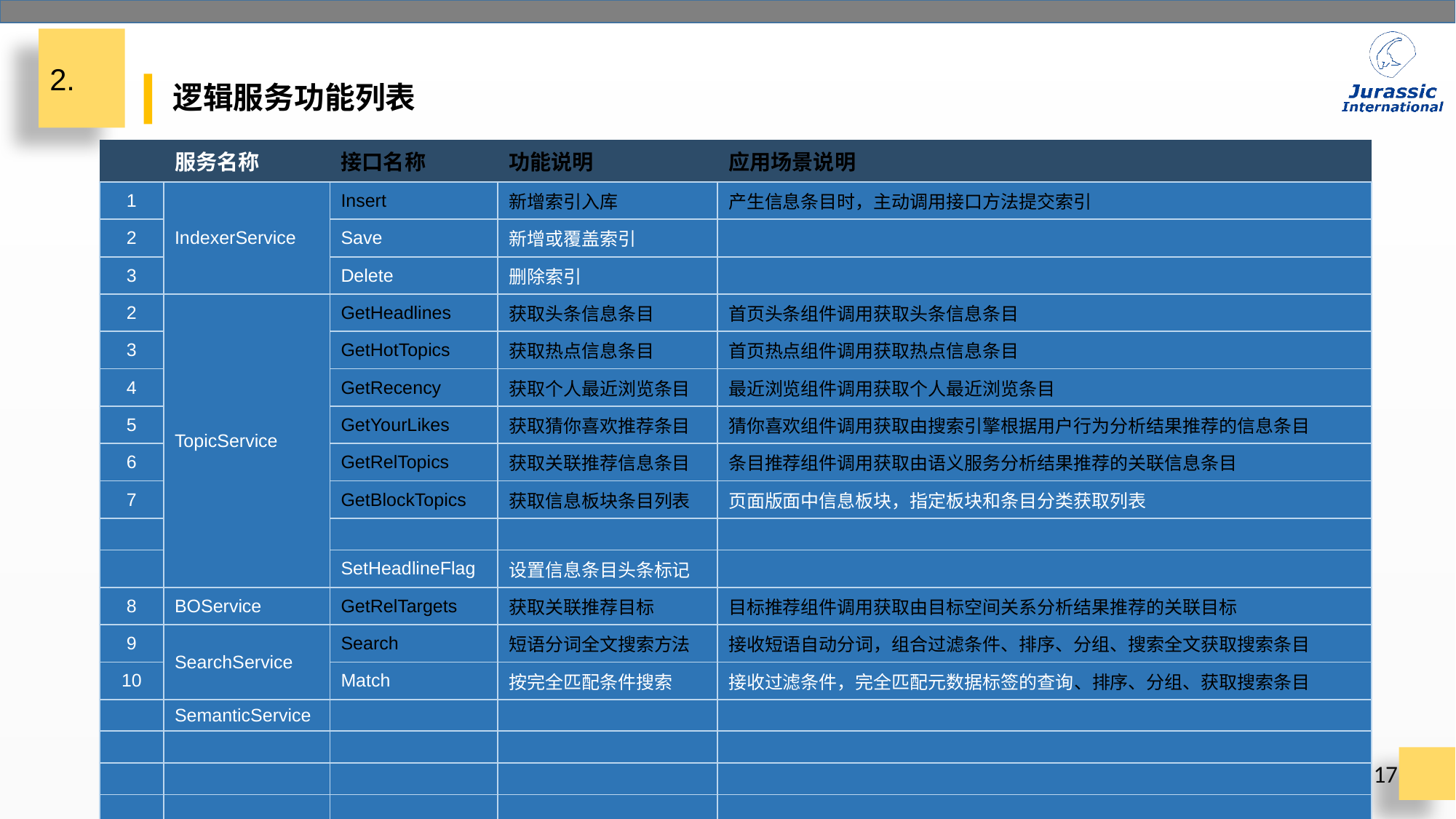

2.
逻辑服务功能列表
|  | 服务名称 | 接口名称 | 功能说明 | 应用场景说明 |
| --- | --- | --- | --- | --- |
| 1 | IndexerService | Insert | 新增索引入库 | 产生信息条目时，主动调用接口方法提交索引 |
| 2 |  | Save | 新增或覆盖索引 |  |
| 3 |  | Delete | 删除索引 |  |
| 2 | TopicService | GetHeadlines | 获取头条信息条目 | 首页头条组件调用获取头条信息条目 |
| 3 |  | GetHotTopics | 获取热点信息条目 | 首页热点组件调用获取热点信息条目 |
| 4 |  | GetRecency | 获取个人最近浏览条目 | 最近浏览组件调用获取个人最近浏览条目 |
| 5 |  | GetYourLikes | 获取猜你喜欢推荐条目 | 猜你喜欢组件调用获取由搜索引擎根据用户行为分析结果推荐的信息条目 |
| 6 |  | GetRelTopics | 获取关联推荐信息条目 | 条目推荐组件调用获取由语义服务分析结果推荐的关联信息条目 |
| 7 |  | GetBlockTopics | 获取信息板块条目列表 | 页面版面中信息板块，指定板块和条目分类获取列表 |
|  |  |  |  |  |
|  |  | SetHeadlineFlag | 设置信息条目头条标记 |  |
| 8 | BOService | GetRelTargets | 获取关联推荐目标 | 目标推荐组件调用获取由目标空间关系分析结果推荐的关联目标 |
| 9 | SearchService | Search | 短语分词全文搜索方法 | 接收短语自动分词，组合过滤条件、排序、分组、搜索全文获取搜索条目 |
| 10 |  | Match | 按完全匹配条件搜索 | 接收过滤条件，完全匹配元数据标签的查询、排序、分组、获取搜索条目 |
|  | SemanticService |  |  |  |
|  |  |  |  |  |
|  |  |  |  |  |
|  |  |  |  |  |
|  |  |  |  |  |